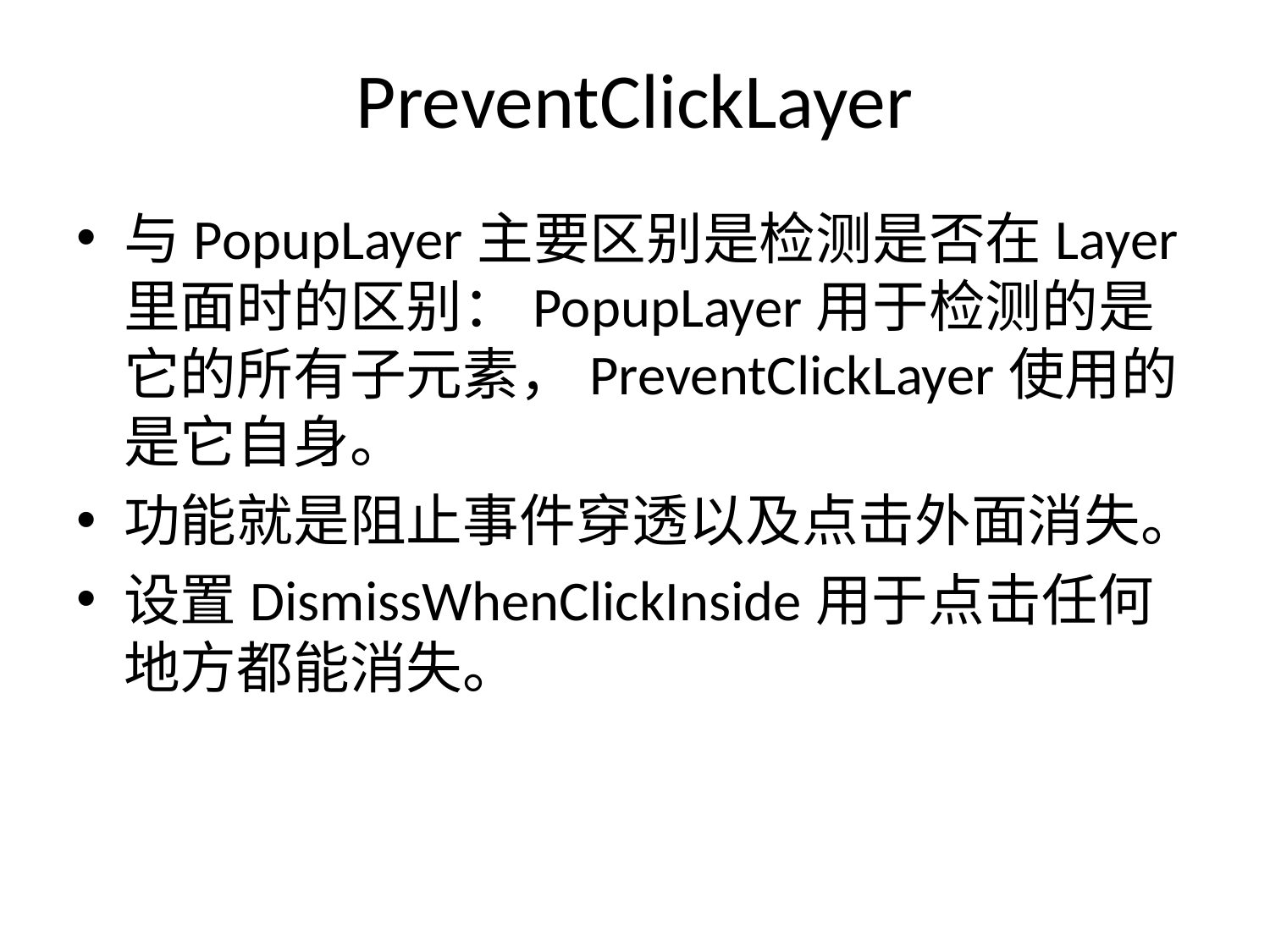

# PreventClickLayer
与PopupLayer主要区别是检测是否在Layer里面时的区别：PopupLayer用于检测的是它的所有子元素，PreventClickLayer使用的是它自身。
功能就是阻止事件穿透以及点击外面消失。
设置DismissWhenClickInside用于点击任何地方都能消失。